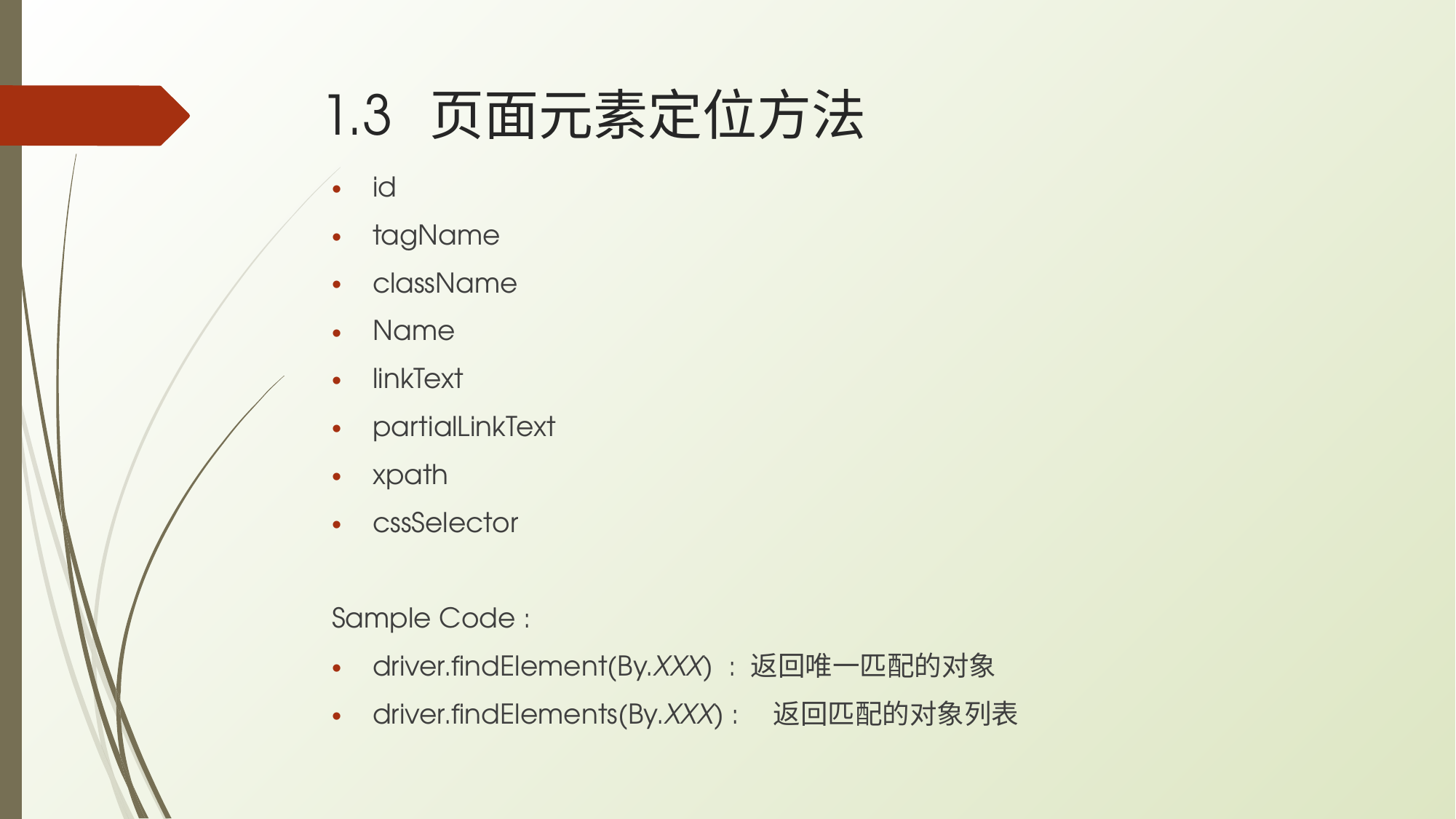

# 1.3	页面元素定位方法
id
tagName
className
Name
linkText
partialLinkText
xpath
cssSelector

Sample Code :
driver.findElement(By.XXX)  : 返回唯一匹配的对象
driver.findElements(By.XXX) :　返回匹配的对象列表